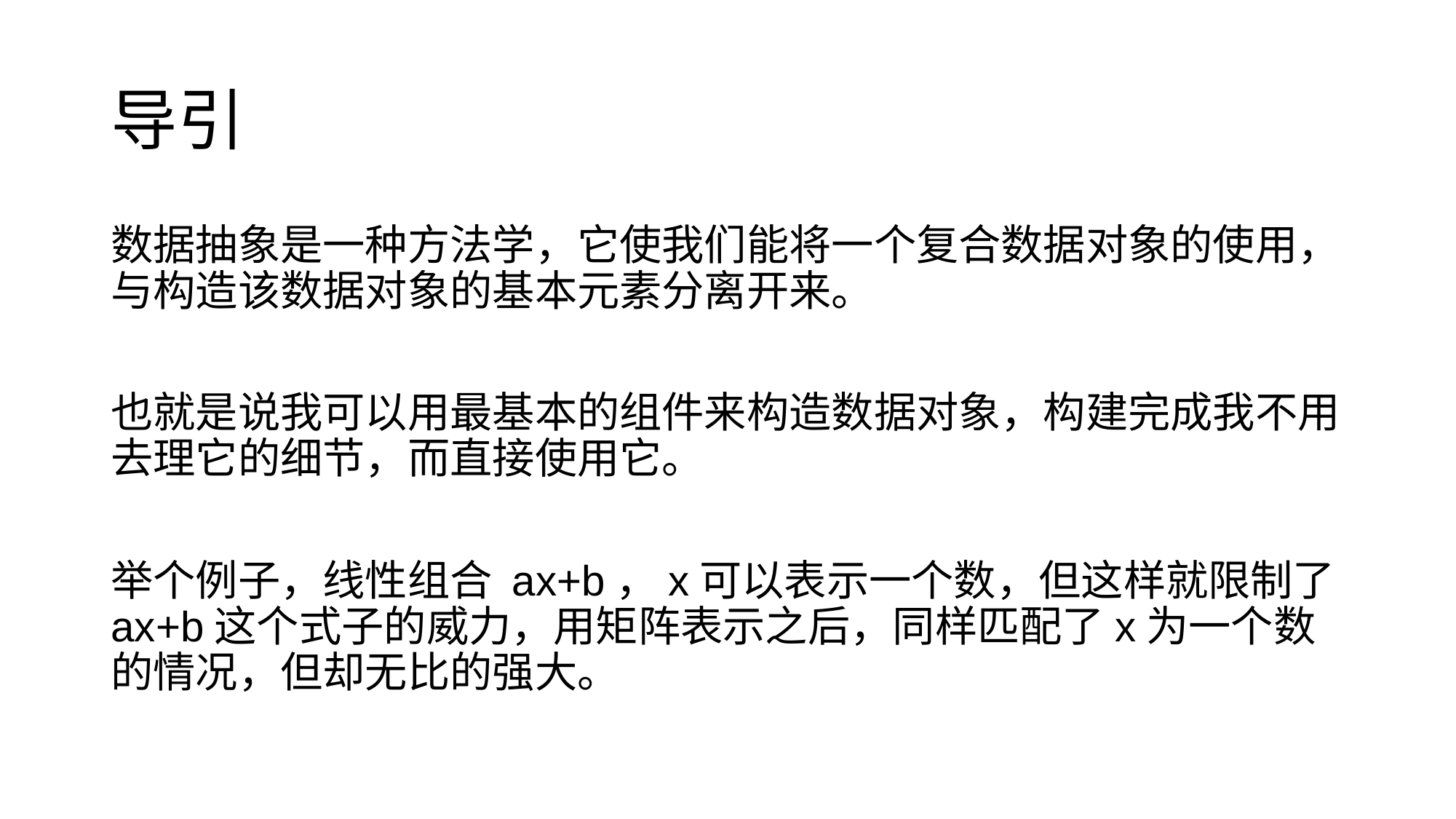

# 导引
数据抽象是一种方法学，它使我们能将一个复合数据对象的使用，与构造该数据对象的基本元素分离开来。

也就是说我可以用最基本的组件来构造数据对象，构建完成我不用去理它的细节，而直接使用它。

举个例子，线性组合 ax+b，x可以表示一个数，但这样就限制了ax+b这个式子的威力，用矩阵表示之后，同样匹配了x为一个数的情况，但却无比的强大。